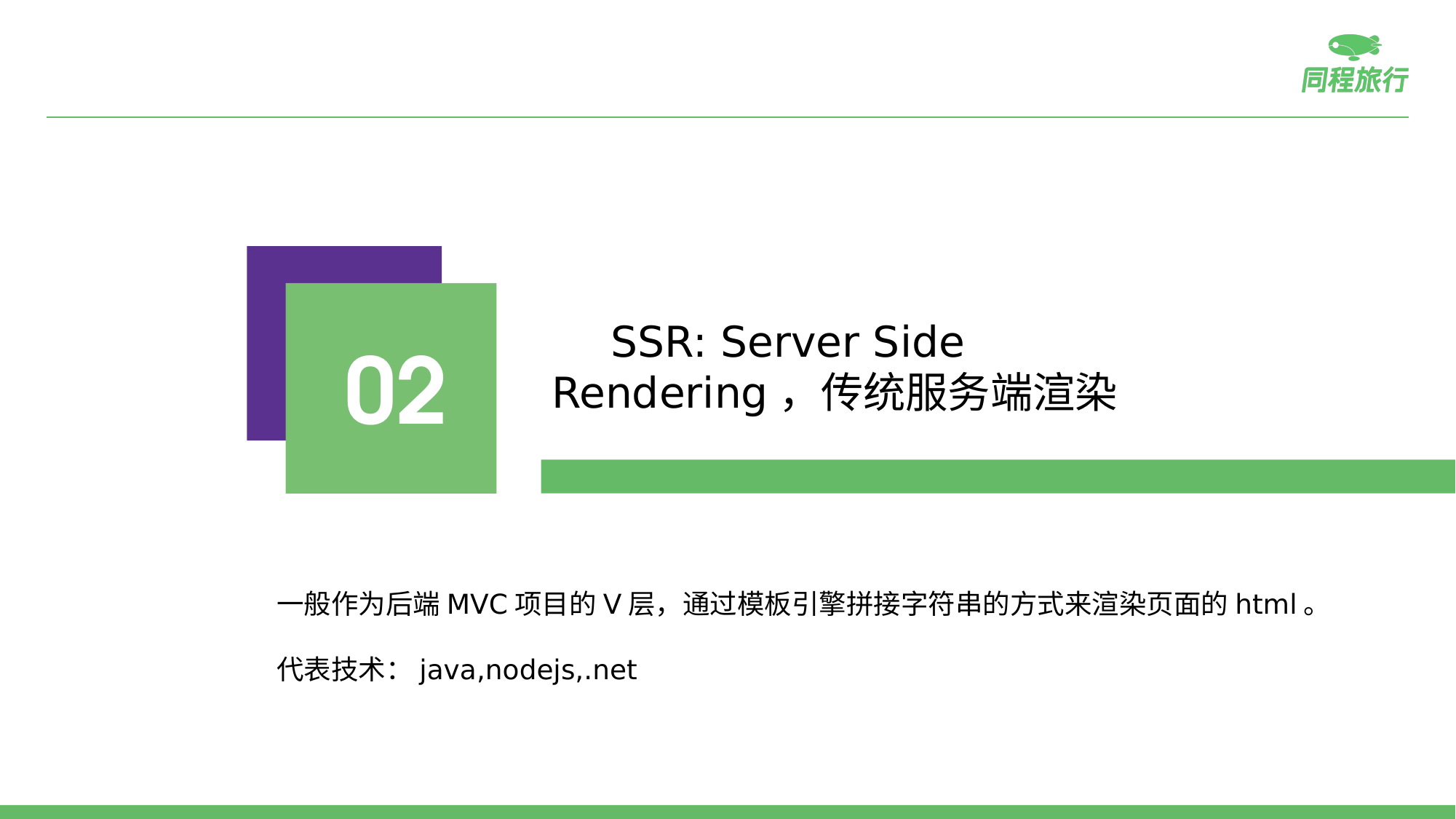

SSR: Server Side Rendering，传统服务端渲染
02

一般作为后端MVC项目的V层，通过模板引擎拼接字符串的方式来渲染页面的html。
代表技术：java,nodejs,.net